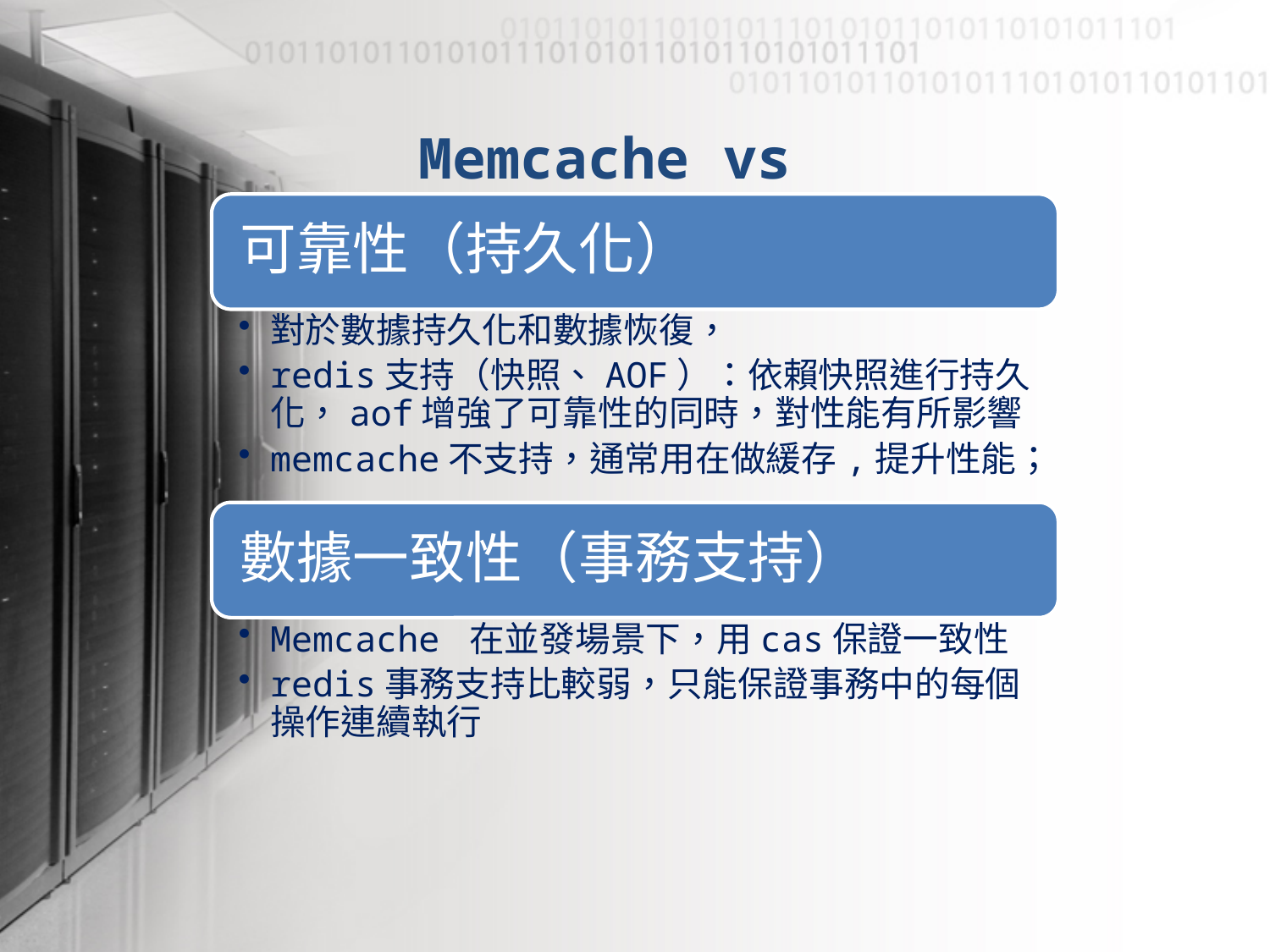

Memcache vs Redis
可靠性（持久化）
對於數據持久化和數據恢復，
redis支持（快照、AOF）：依賴快照進行持久化，aof增強了可靠性的同時，對性能有所影響
memcache不支持，通常用在做緩存,提升性能；
數據一致性（事務支持）
Memcache 在並發場景下，用cas保證一致性
redis事務支持比較弱，只能保證事務中的每個操作連續執行